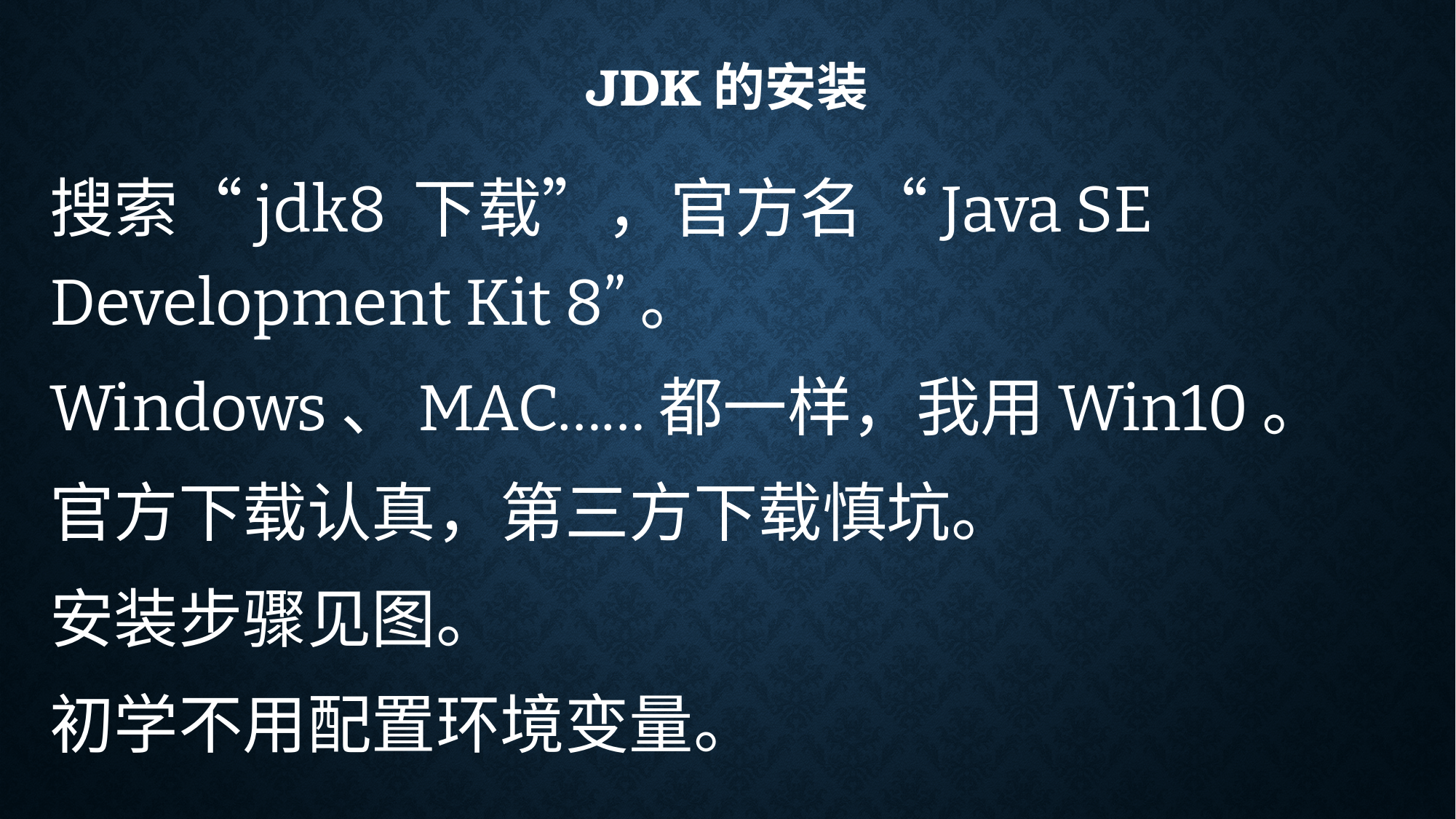

# JDK的安装
搜索“jdk8 下载”，官方名“Java SE Development Kit 8”。
Windows、MAC……都一样，我用Win10。
官方下载认真，第三方下载慎坑。
安装步骤见图。
初学不用配置环境变量。